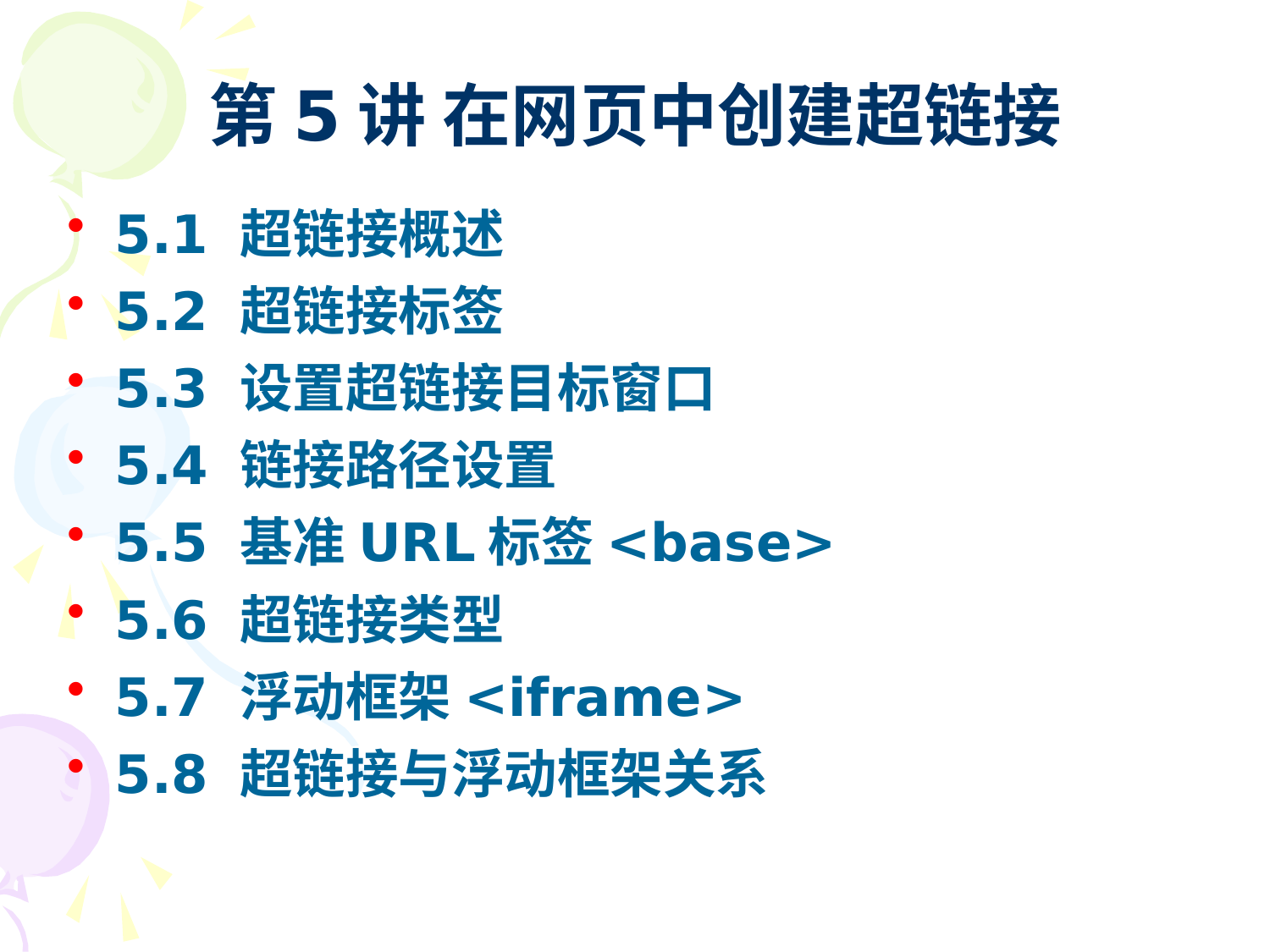

# 第5讲 在网页中创建超链接
5.1 超链接概述
5.2 超链接标签
5.3 设置超链接目标窗口
5.4 链接路径设置
5.5 基准URL标签<base>
5.6 超链接类型
5.7 浮动框架<iframe>
5.8 超链接与浮动框架关系